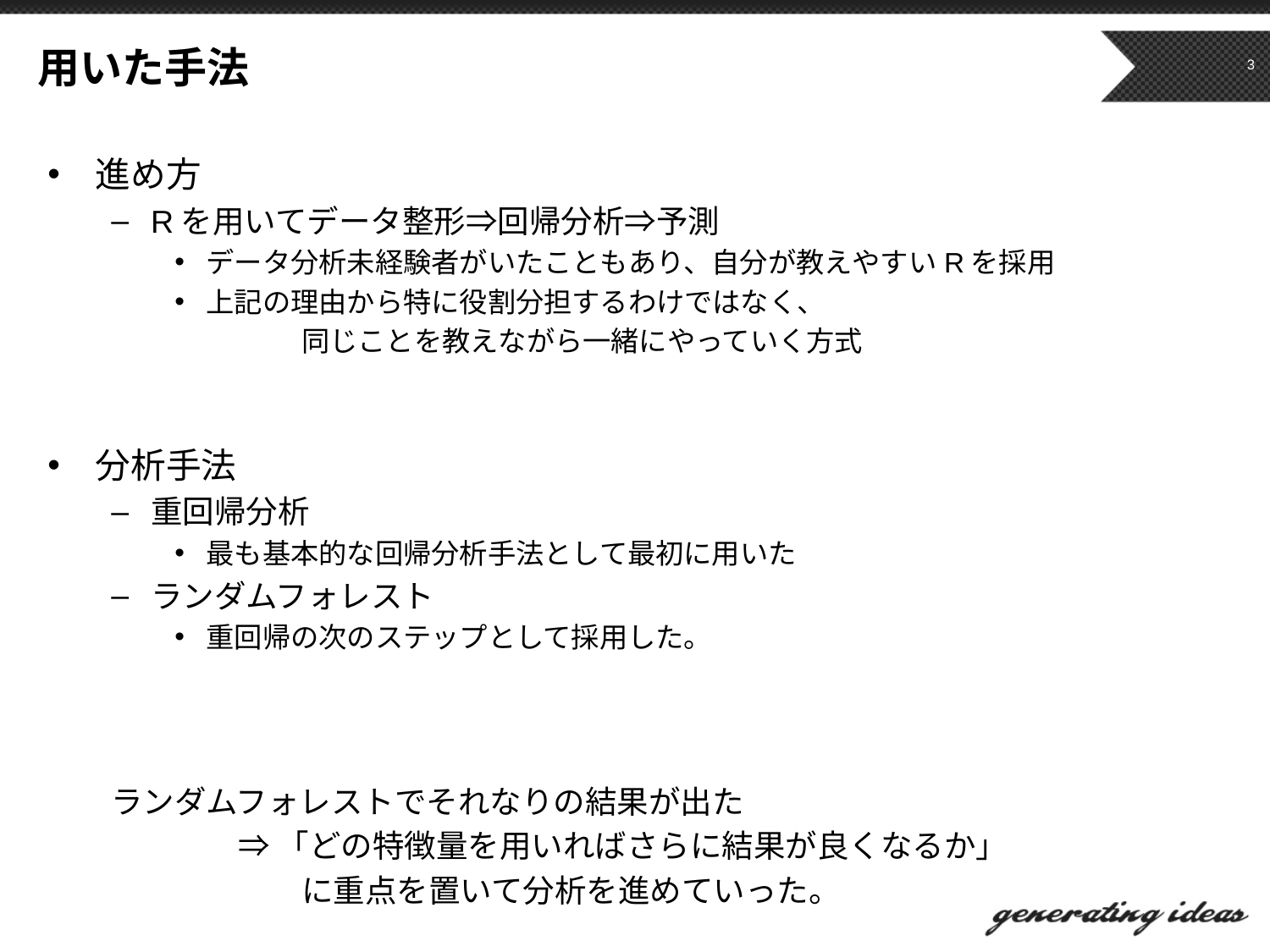

# 用いた手法
3
進め方
Rを用いてデータ整形⇒回帰分析⇒予測
データ分析未経験者がいたこともあり、自分が教えやすいRを採用
上記の理由から特に役割分担するわけではなく、
	同じことを教えながら一緒にやっていく方式

分析手法
重回帰分析
最も基本的な回帰分析手法として最初に用いた
ランダムフォレスト
重回帰の次のステップとして採用した。

ランダムフォレストでそれなりの結果が出た
	⇒「どの特徴量を用いればさらに結果が良くなるか」
	　　に重点を置いて分析を進めていった。